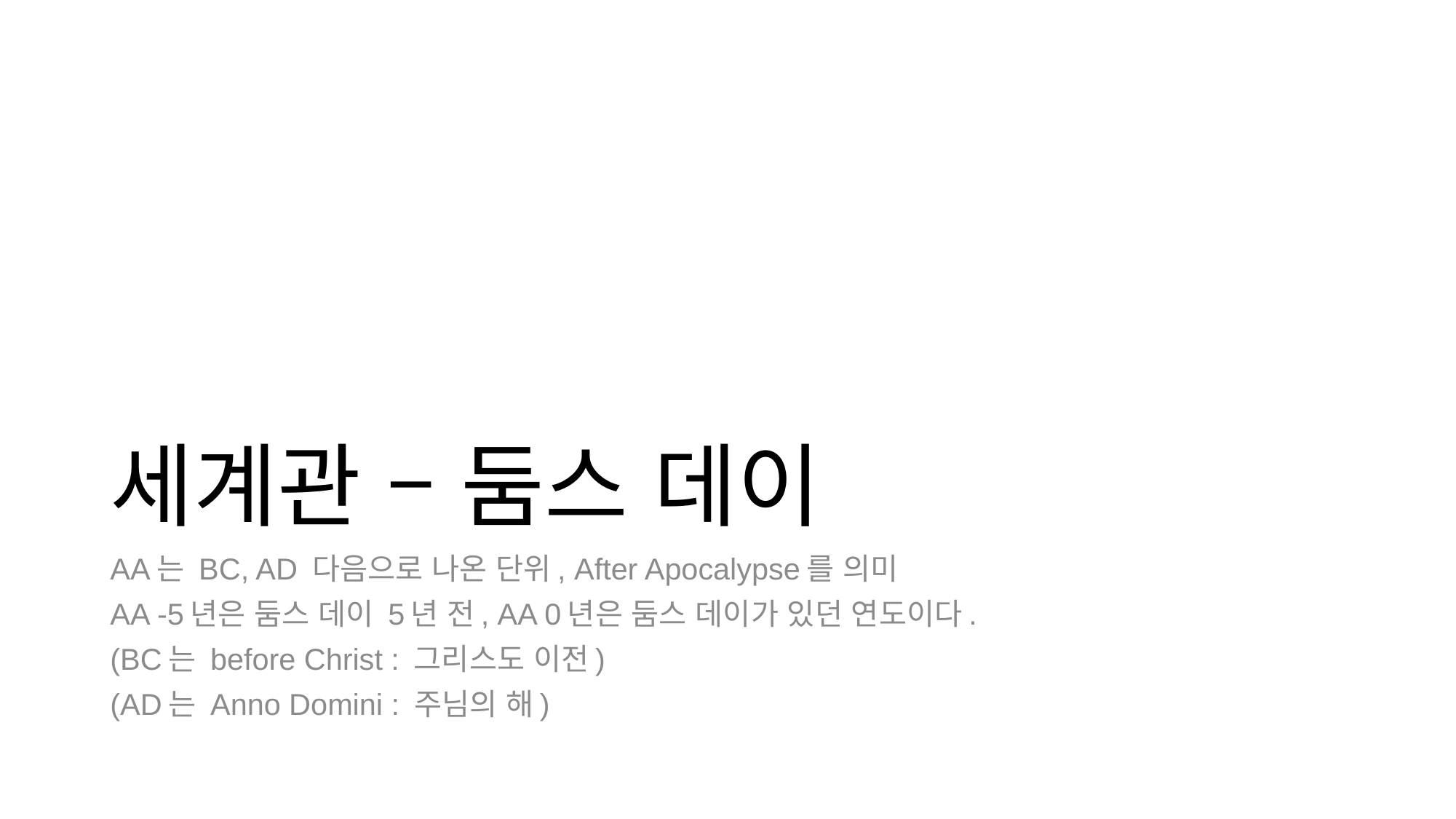

# 세계관 – 둠스 데이
AA는 BC, AD 다음으로 나온 단위, After Apocalypse를 의미
AA -5년은 둠스 데이 5년 전, AA 0년은 둠스 데이가 있던 연도이다.
(BC는 before Christ : 그리스도 이전)
(AD는 Anno Domini : 주님의 해)